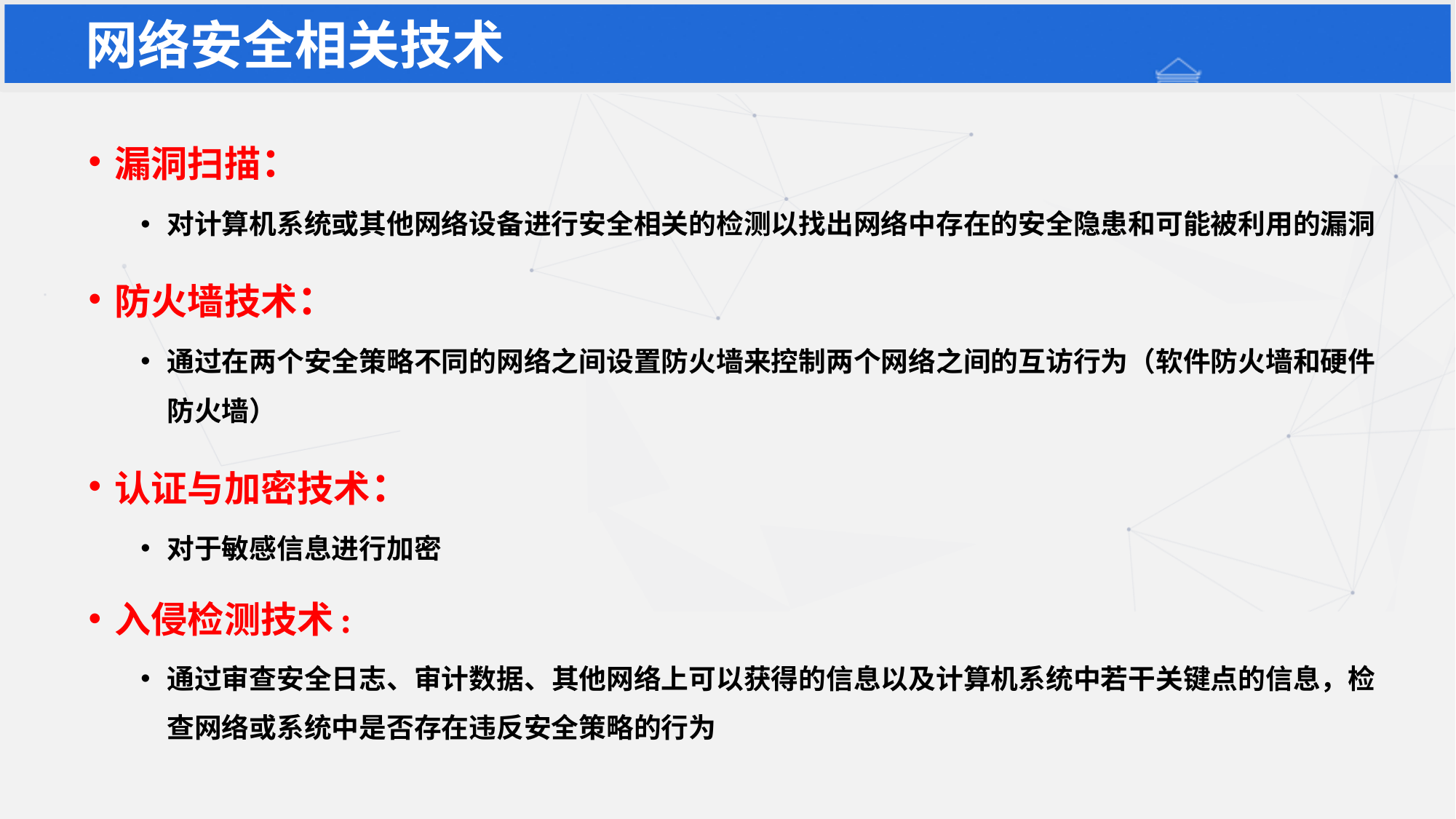

# 网络安全相关技术
漏洞扫描：
对计算机系统或其他网络设备进行安全相关的检测以找出网络中存在的安全隐患和可能被利用的漏洞
防火墙技术：
通过在两个安全策略不同的网络之间设置防火墙来控制两个网络之间的互访行为（软件防火墙和硬件防火墙）
认证与加密技术：
对于敏感信息进行加密
入侵检测技术:
通过审查安全日志、审计数据、其他网络上可以获得的信息以及计算机系统中若干关键点的信息，检查网络或系统中是否存在违反安全策略的行为